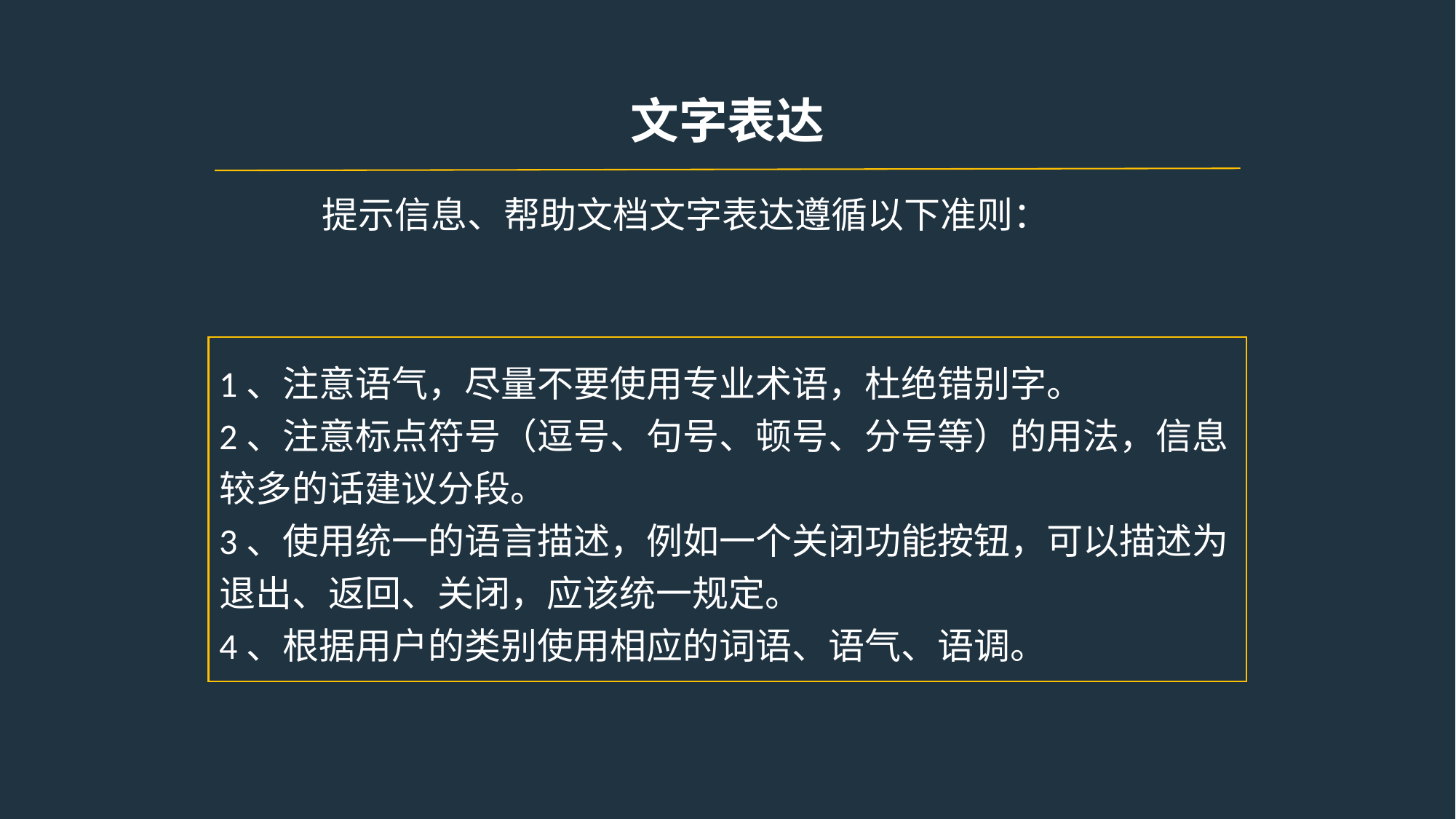

文字表达

	提示信息、帮助文档文字表达遵循以下准则：
1、注意语气，尽量不要使用专业术语，杜绝错别字。
2、注意标点符号（逗号、句号、顿号、分号等）的用法，信息较多的话建议分段。
3、使用统一的语言描述，例如一个关闭功能按钮，可以描述为退出、返回、关闭，应该统一规定。
4、根据用户的类别使用相应的词语、语气、语调。